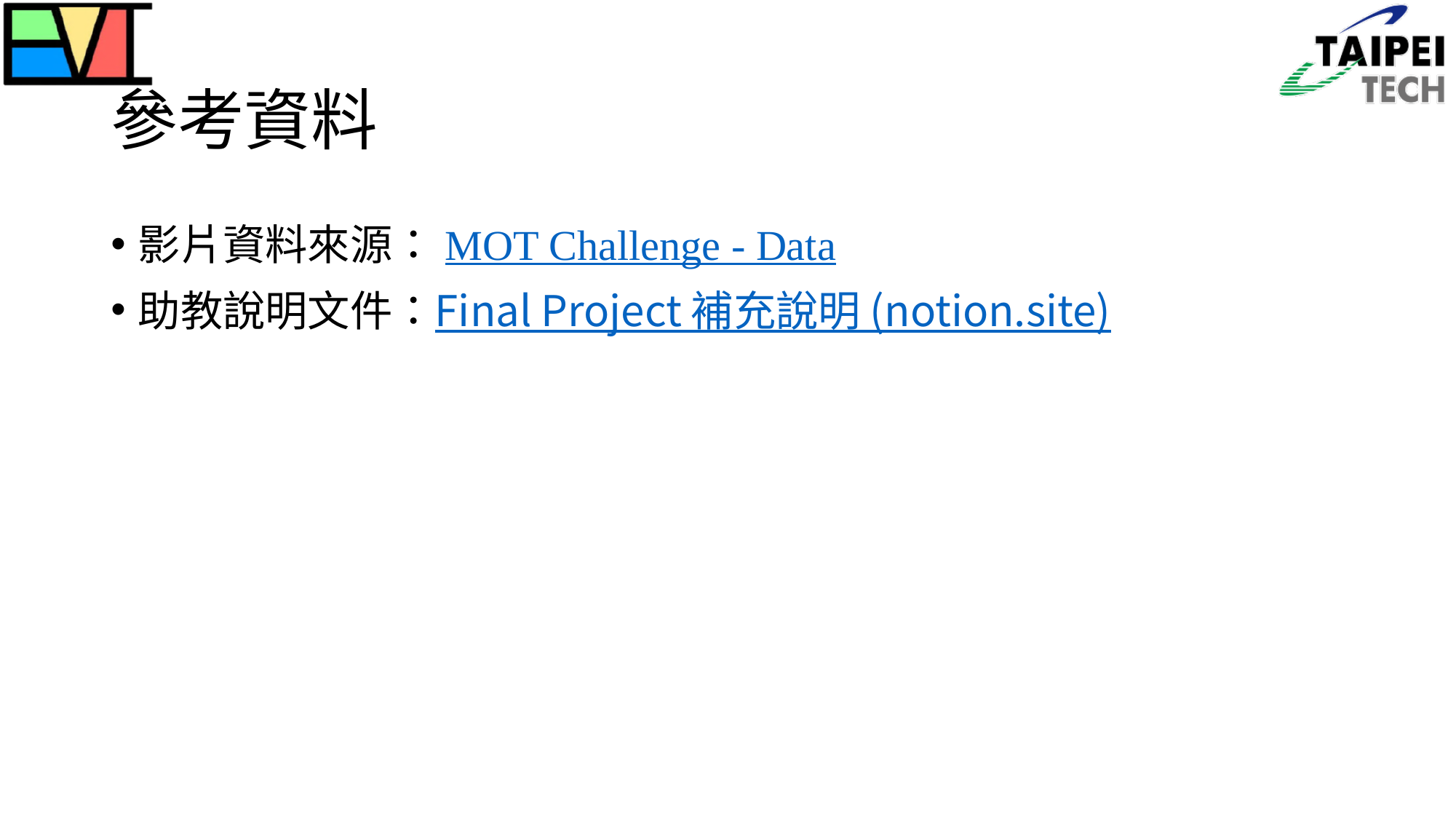

# 參考資料
影片資料來源：MOT Challenge - Data
助教說明文件：Final Project 補充說明 (notion.site)